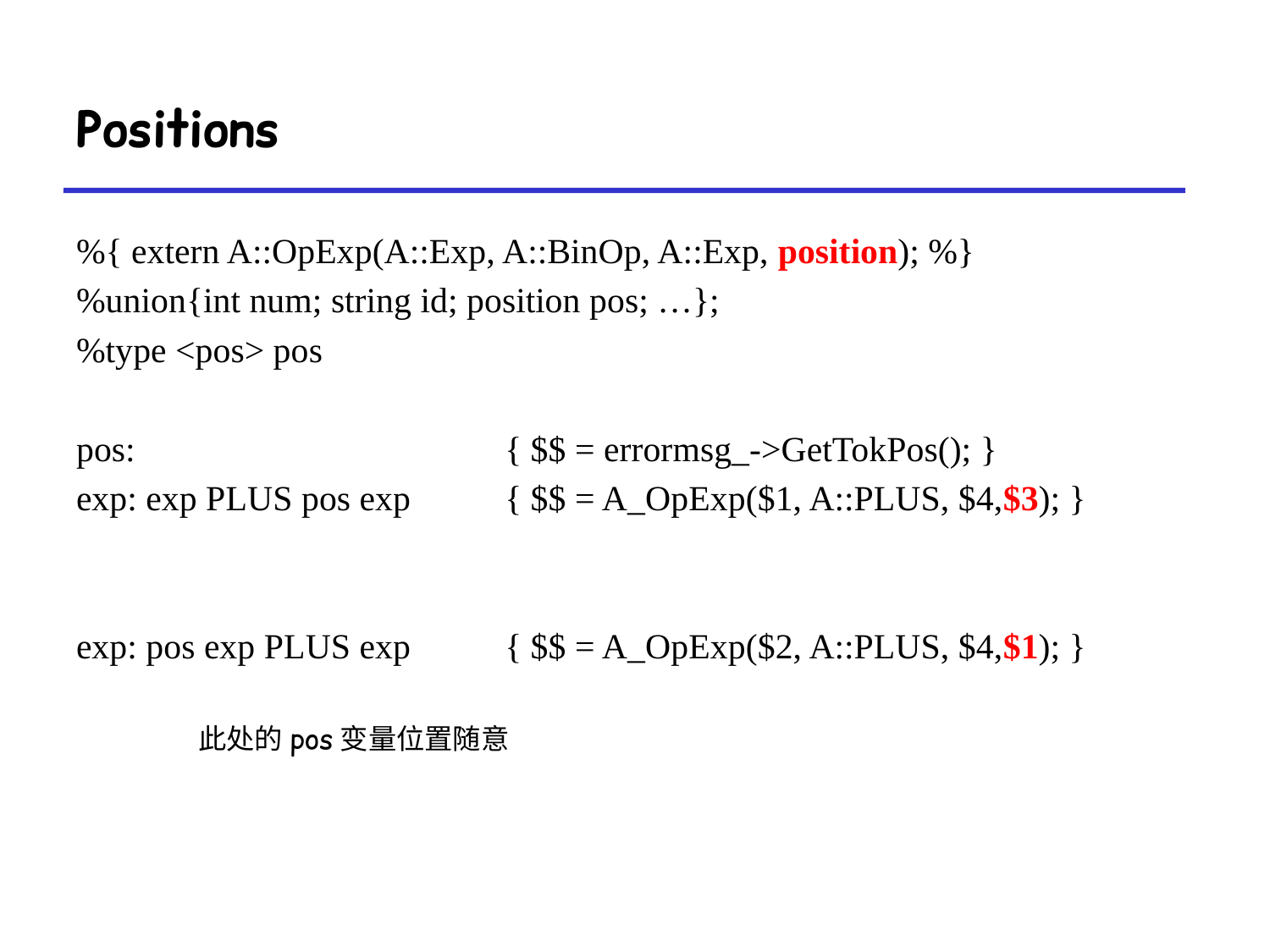

# Positions
%{ extern A::OpExp(A::Exp, A::BinOp, A::Exp, position); %}
%union{int num; string id; position pos; …};
%type <pos> pos

pos:			{ $$ = errormsg_->GetTokPos(); }
exp: exp PLUS pos exp 	{ $$ = A_OpExp($1, A::PLUS, $4,$3); }

exp: pos exp PLUS exp 	{ $$ = A_OpExp($2, A::PLUS, $4,$1); }

此处的pos变量位置随意
17